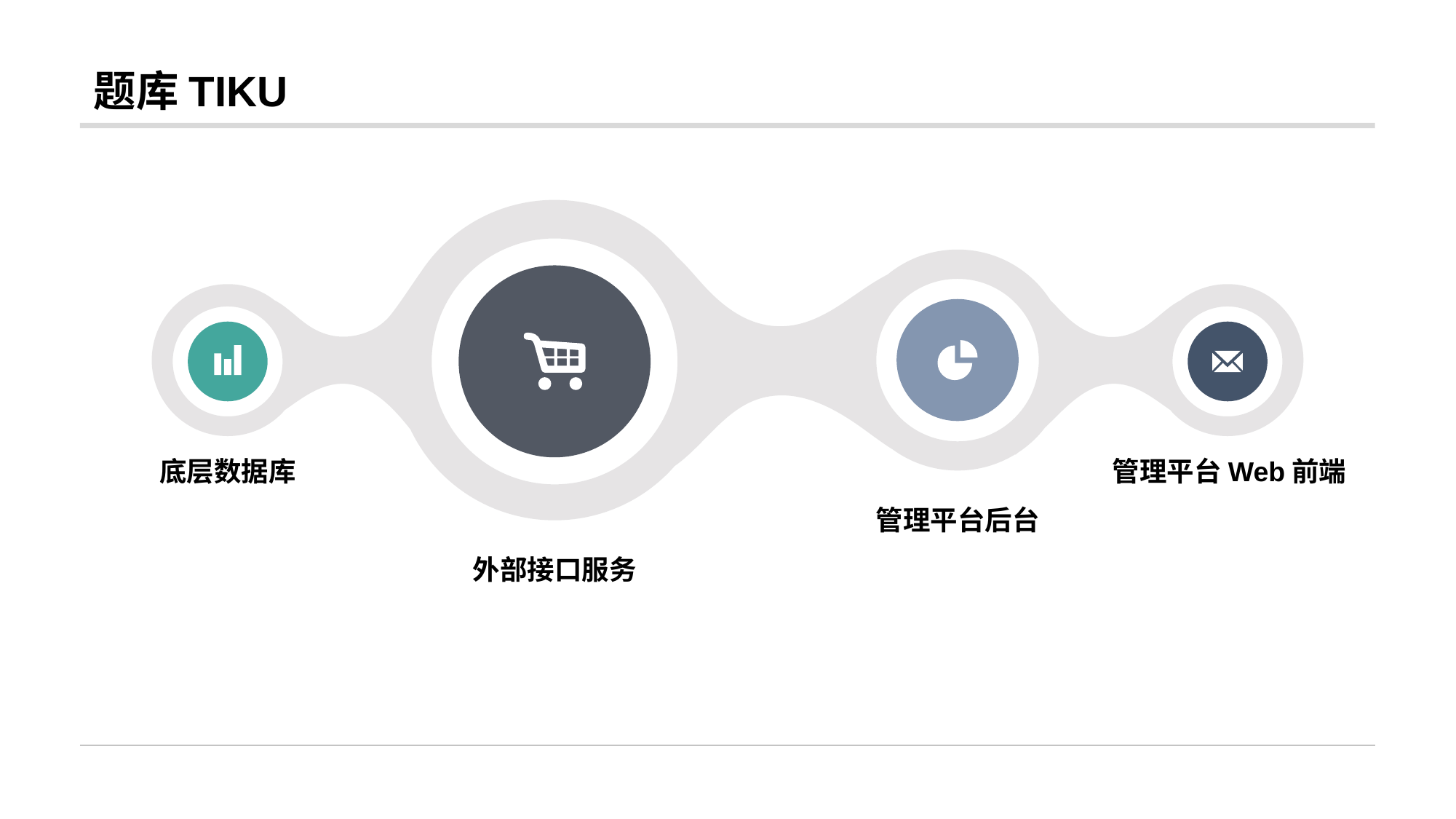

# 题库TIKU

底层数据库
管理平台Web前端
管理平台后台
外部接口服务
11